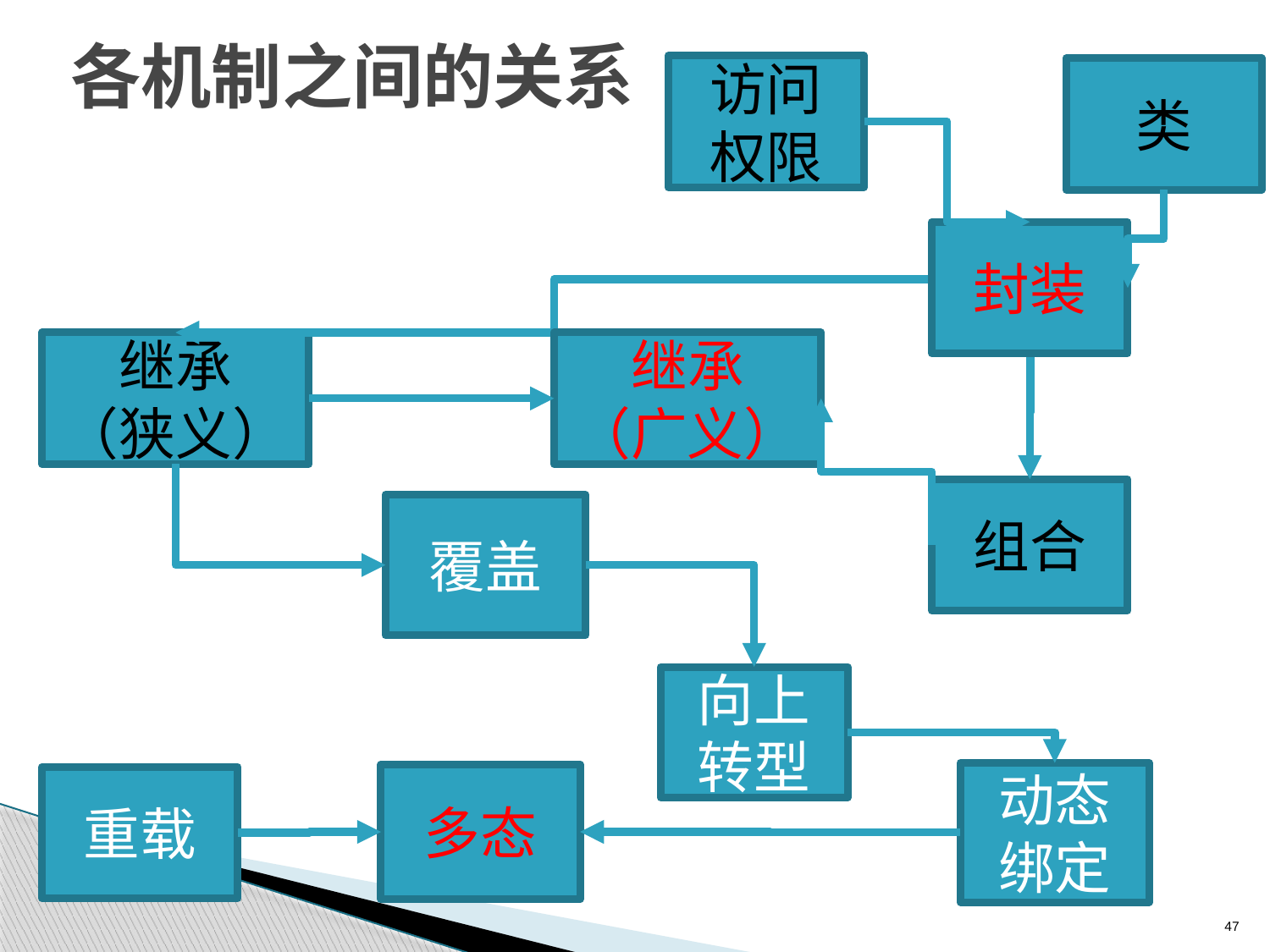

# 各机制之间的关系
访问
权限
类
封装
继承
（广义）
组合
继承
（狭义）
覆盖
向上转型
动态绑定
多态
重载
47